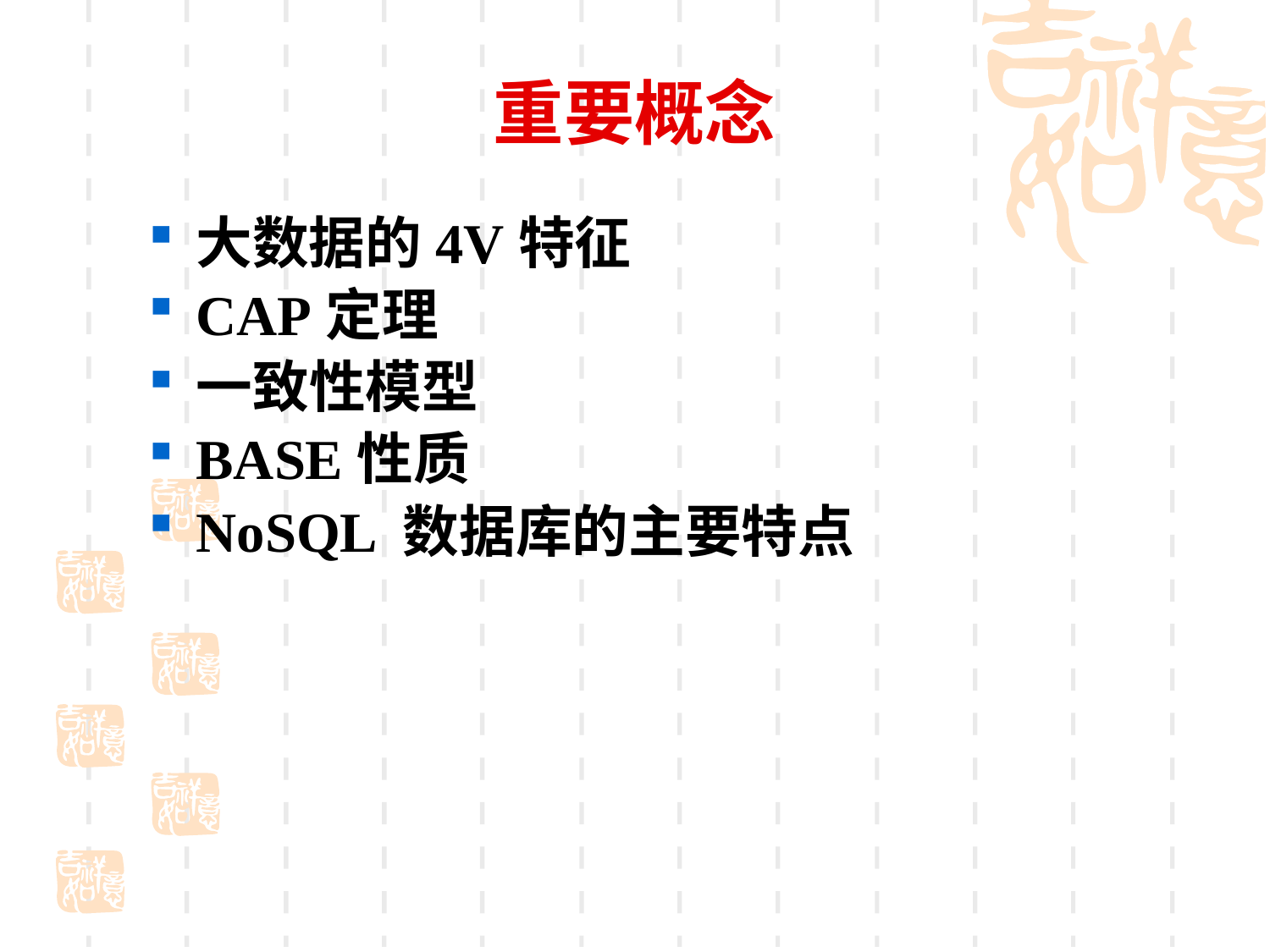

# 重要概念
大数据的4V特征
CAP定理
一致性模型
BASE性质
NoSQL 数据库的主要特点